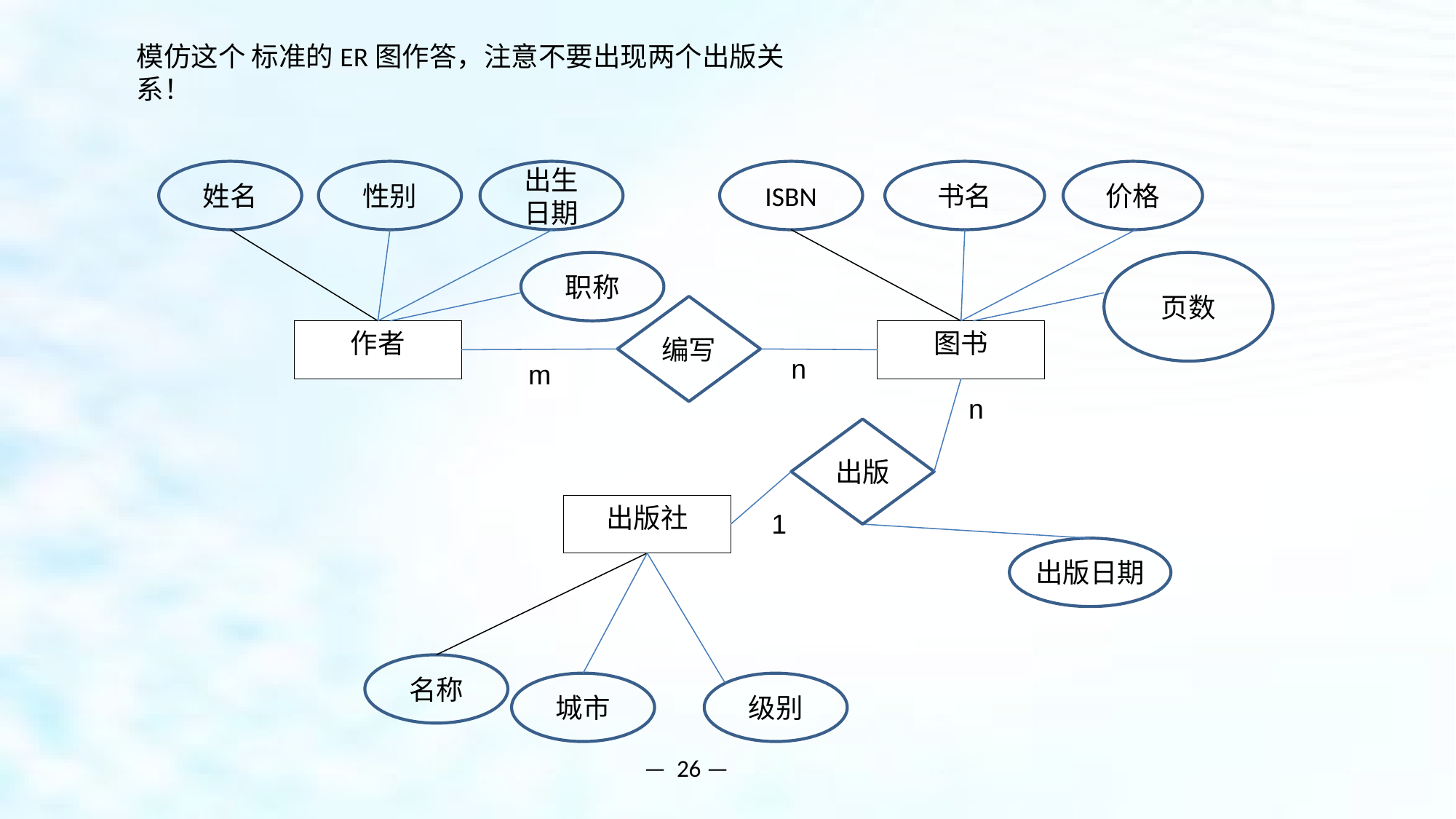

模仿这个 标准的ER图作答，注意不要出现两个出版关系！

姓名
性别
出生日期
ISBN
书名
价格
职称
页数
编写
作者
图书
n
m
n
出版
出版社
1
出版日期
名称
城市
级别